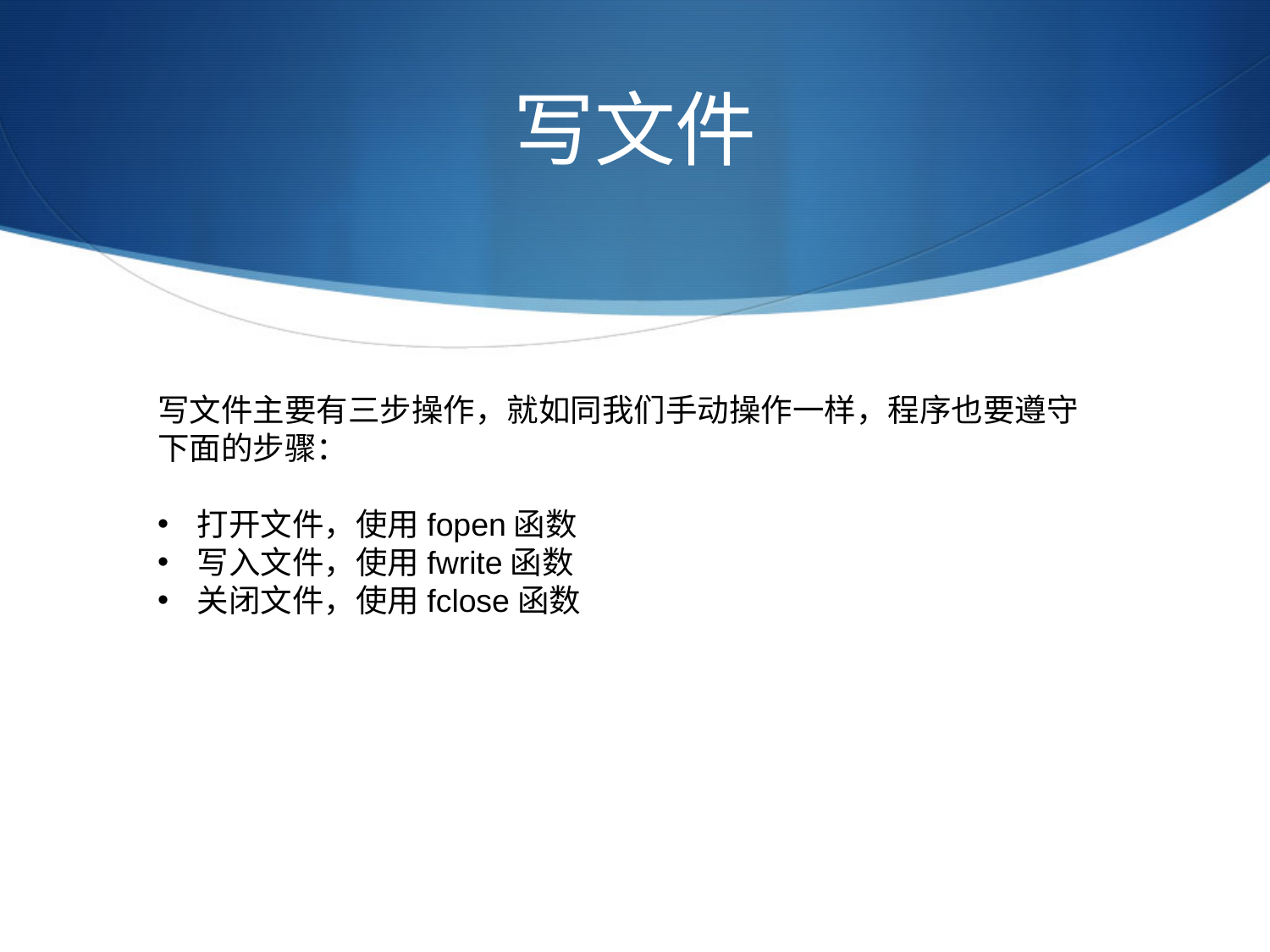

# 写文件
写文件主要有三步操作，就如同我们手动操作一样，程序也要遵守下面的步骤：

打开文件，使用fopen函数
写入文件，使用fwrite函数
关闭文件，使用fclose函数